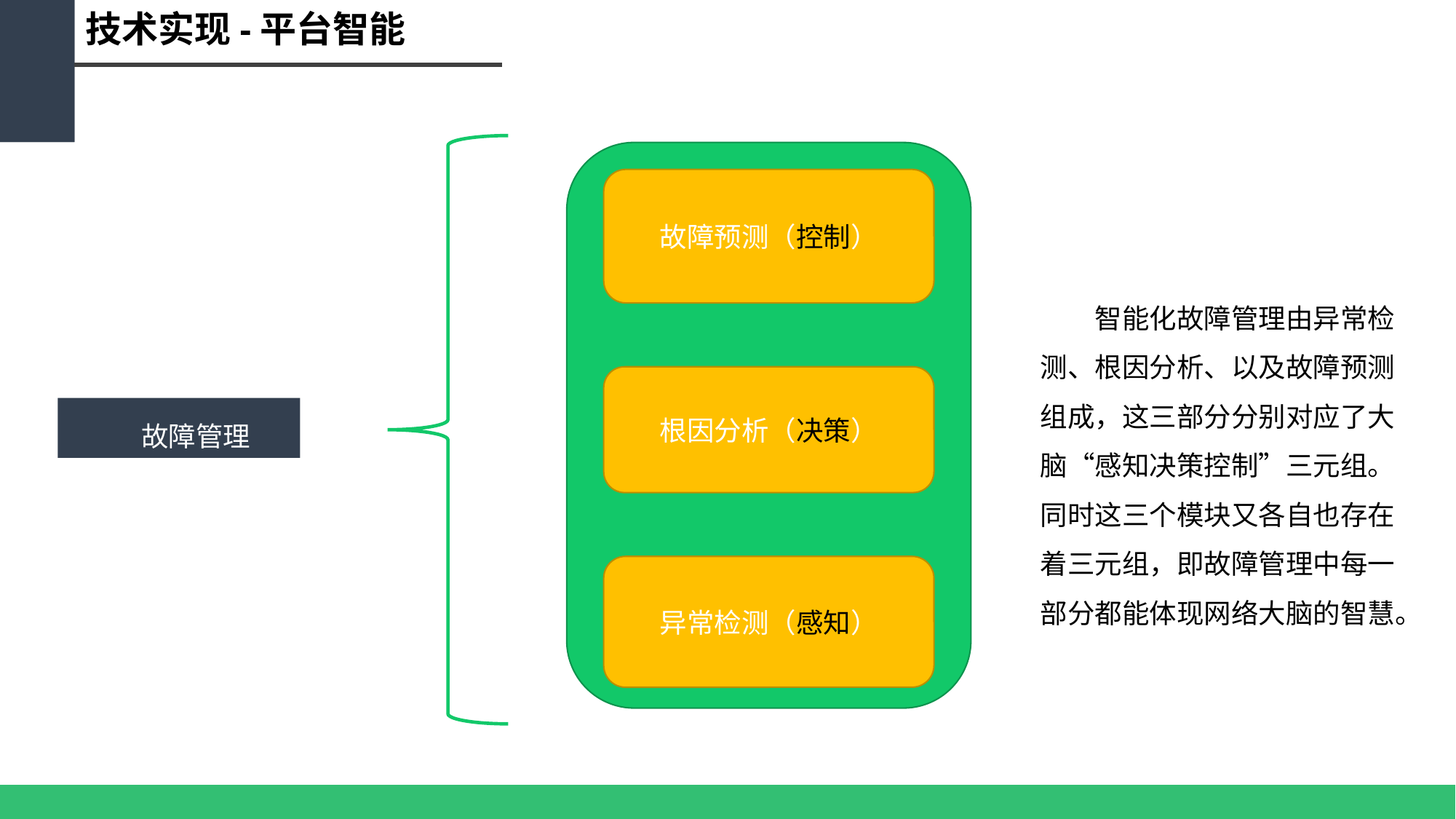

技术实现-平台智能

故障预测（控制）
智能化故障管理由异常检测、根因分析、以及故障预测组成，这三部分分别对应了大脑“感知决策控制”三元组。同时这三个模块又各自也存在着三元组，即故障管理中每一部分都能体现网络大脑的智慧。
根因分析（决策）
故障管理
异常检测（感知）